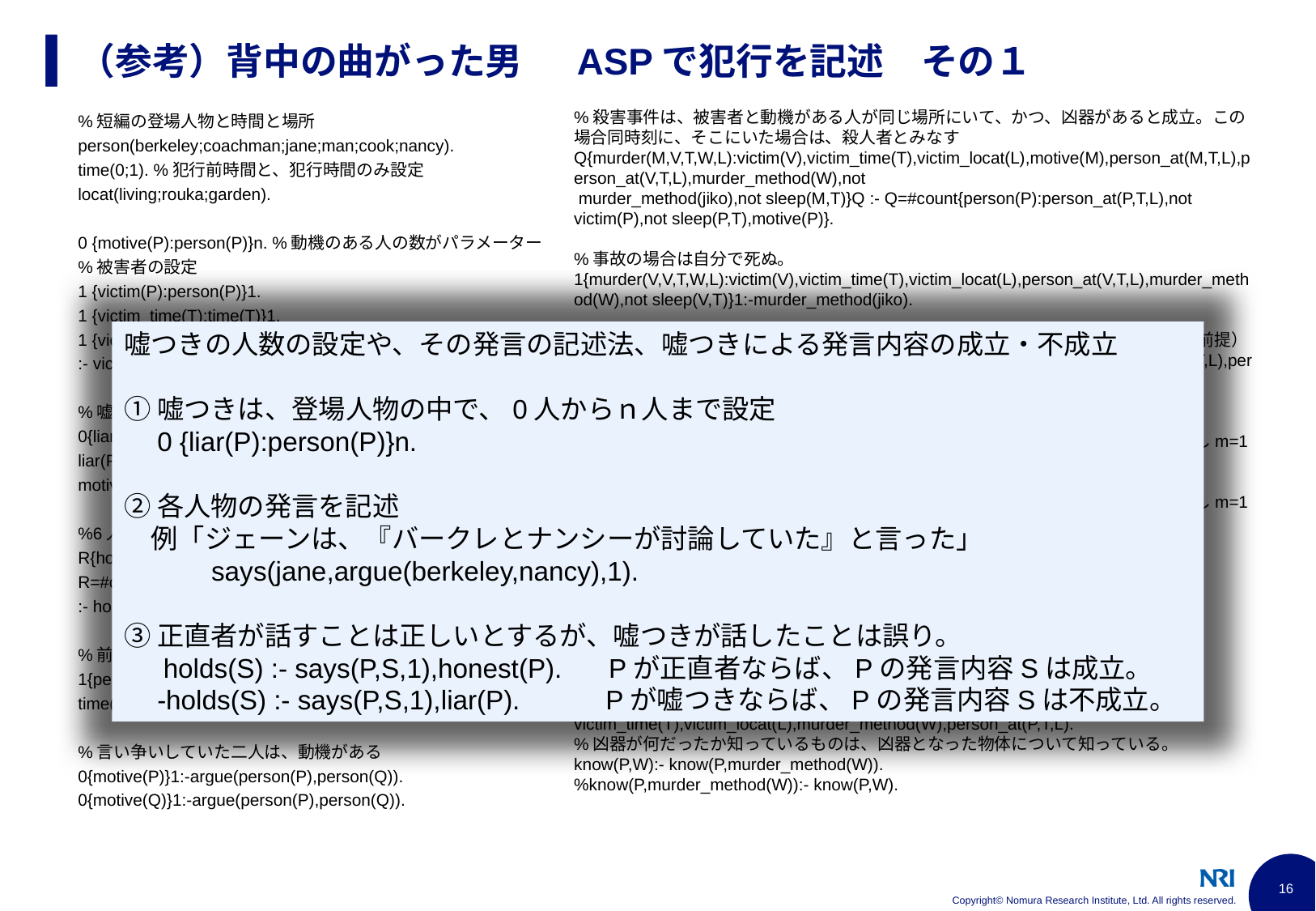

# （参考）背中の曲がった男 　ASPで犯行を記述　その１
%短編の登場人物と時間と場所
person(berkeley;coachman;jane;man;cook;nancy).
time(0;1). %犯行前時間と、犯行時間のみ設定
locat(living;rouka;garden).

0 {motive(P):person(P)}n. %動機のある人の数がパラメーター
%被害者の設定
1 {victim(P):person(P)}1.
1 {victim_time(T):time(T)}1.
1 {victim_locat(L):locat(L)}1.
:- victim(P),motive(P).%被害者は動機を持たない

%嘘つきは複数。動機がある場合は嘘つきである。
0{liar(P):person(P)}.
liar(P):- motive(P).
motive(P):-liar(P).

%6人の登場人物は嘘つきか正直者かどちらか
R{honest(P):person(P);liar(P):person(P)}R :- R=#count{person(berkeley;coachman;jane;man;cook;nancy)}.
:- honest(P),liar(P).

%前部屋と屋敷のトポロジーがつながっていれば、移動可能
1{person_at(P,T,L) :valid_move(Lp,L)}1 :- person(P), time(T),person_at(P,T-1,Lp),locat(Lp).

%言い争いしていた二人は、動機がある
0{motive(P)}1:-argue(person(P),person(Q)).
0{motive(Q)}1:-argue(person(P),person(Q)).

%殺害事件は、被害者と動機がある人が同じ場所にいて、かつ、凶器があると成立。この場合同時刻に、そこにいた場合は、殺人者とみなす
Q{murder(M,V,T,W,L):victim(V),victim_time(T),victim_locat(L),motive(M),person_at(M,T,L),person_at(V,T,L),murder_method(W),not
 murder_method(jiko),not sleep(M,T)}Q :- Q=#count{person(P):person_at(P,T,L),not victim(P),not sleep(P,T),motive(P)}.

%事故の場合は自分で死ぬ。
1{murder(V,V,T,W,L):victim(V),victim_time(T),victim_locat(L),person_at(V,T,L),murder_method(W),not sleep(V,T)}1:-murder_method(jiko).

%殺害事件現場には、被害者以外の正直者が1人もいないこと（寝ていないことが前提）
{murder(M,V,T,W,L):victim(V),victim_time(T),victim_locat(L),motive(M),person_at(M,T,L),person_at(V,T,L),murder_method(W)}=0
:- 2{honest(P):person_at(P,T,L),victim_time(T),victim_locat(L),not sleep(P,T)}.

%Pが嘘つきならば、Pの発言内容は、成立するかしないかどちらかになる。ただしm=1の場合は嘘つきの発言は必ず嘘になる。
m{holds(-S)}1 :- says(P,S,1),liar(P).
%Pが嘘つきならば、Pの否定発言は、成立するかしないかどちらかになる。ただしm=1の場合は嘘つきの発言は必ず嘘になる。
m{holds(S)}1 :- says(P,S,0),liar(P).

%Pが正直ものならば、Pの発言は、本当になる。
holds(S) :- says(P,S,1),honest(P).
%Pが正直ものならば、Pの否定発言は、成立しない。
holds(-S) :- says(P,S,0),honest(P).

%犯行現場にいたものは、凶器について知っている。
know(P,murder_method(W)):- victim_time(T),victim_locat(L),murder_method(W),person_at(P,T,L).
%凶器が何だったか知っているものは、凶器となった物体について知っている。
know(P,W):- know(P,murder_method(W)).
%know(P,murder_method(W)):- know(P,W).

嘘つきの人数の設定や、その発言の記述法、嘘つきによる発言内容の成立・不成立

①嘘つきは、登場人物の中で、0人からｎ人まで設定
　0 {liar(P):person(P)}n.

②各人物の発言を記述
　例「ジェーンは、『バークレとナンシーが討論していた』と言った」
　　　says(jane,argue(berkeley,nancy),1).

③正直者が話すことは正しいとするが、嘘つきが話したことは誤り。
　 holds(S) :- says(P,S,1),honest(P).　 Pが正直者ならば、Pの発言内容Sは成立。
　-holds(S) :- says(P,S,1),liar(P).　　   Pが嘘つきならば、Pの発言内容Sは不成立。